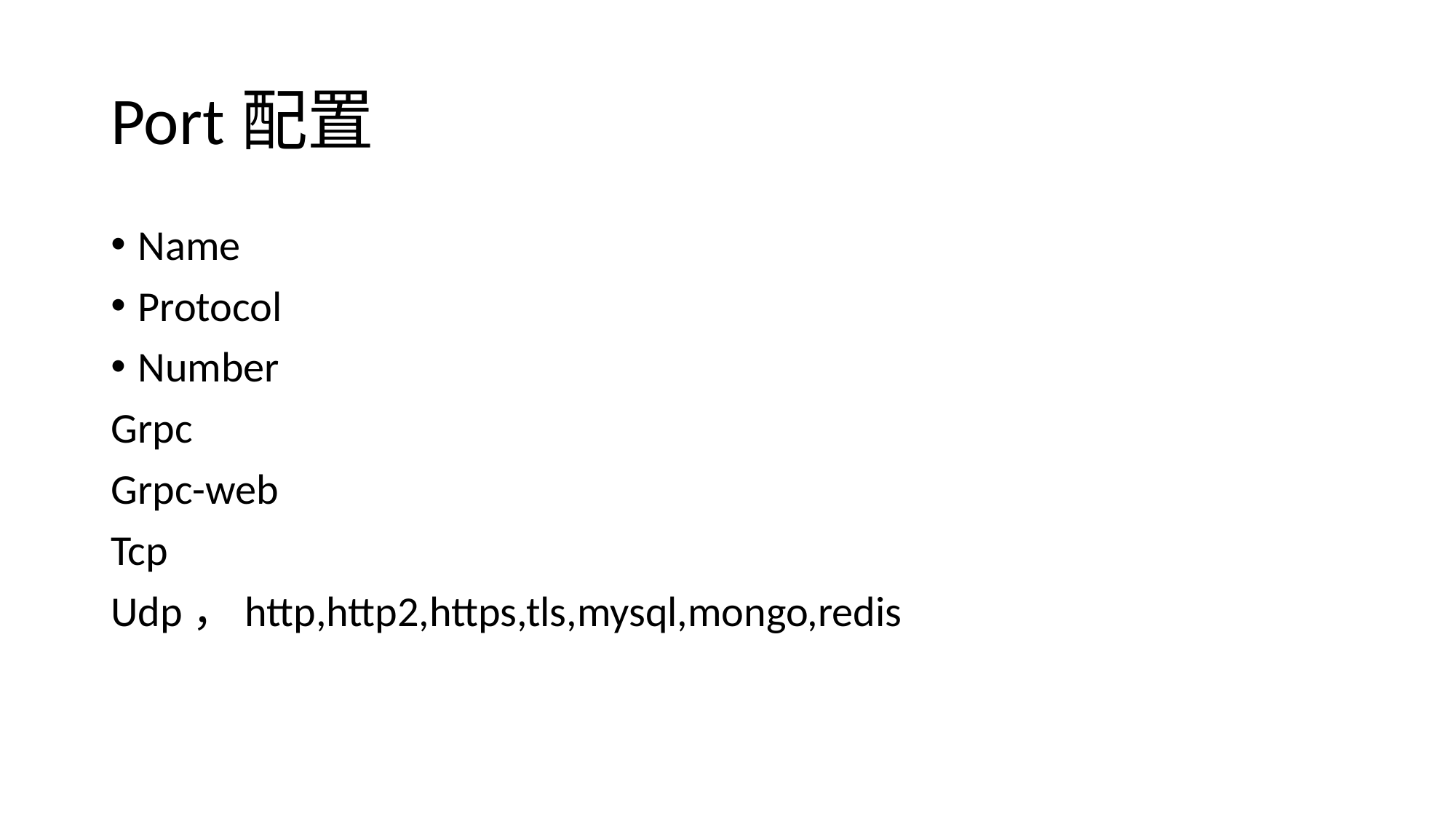

# Port配置
Name
Protocol
Number
Grpc
Grpc-web
Tcp
Udp，http,http2,https,tls,mysql,mongo,redis